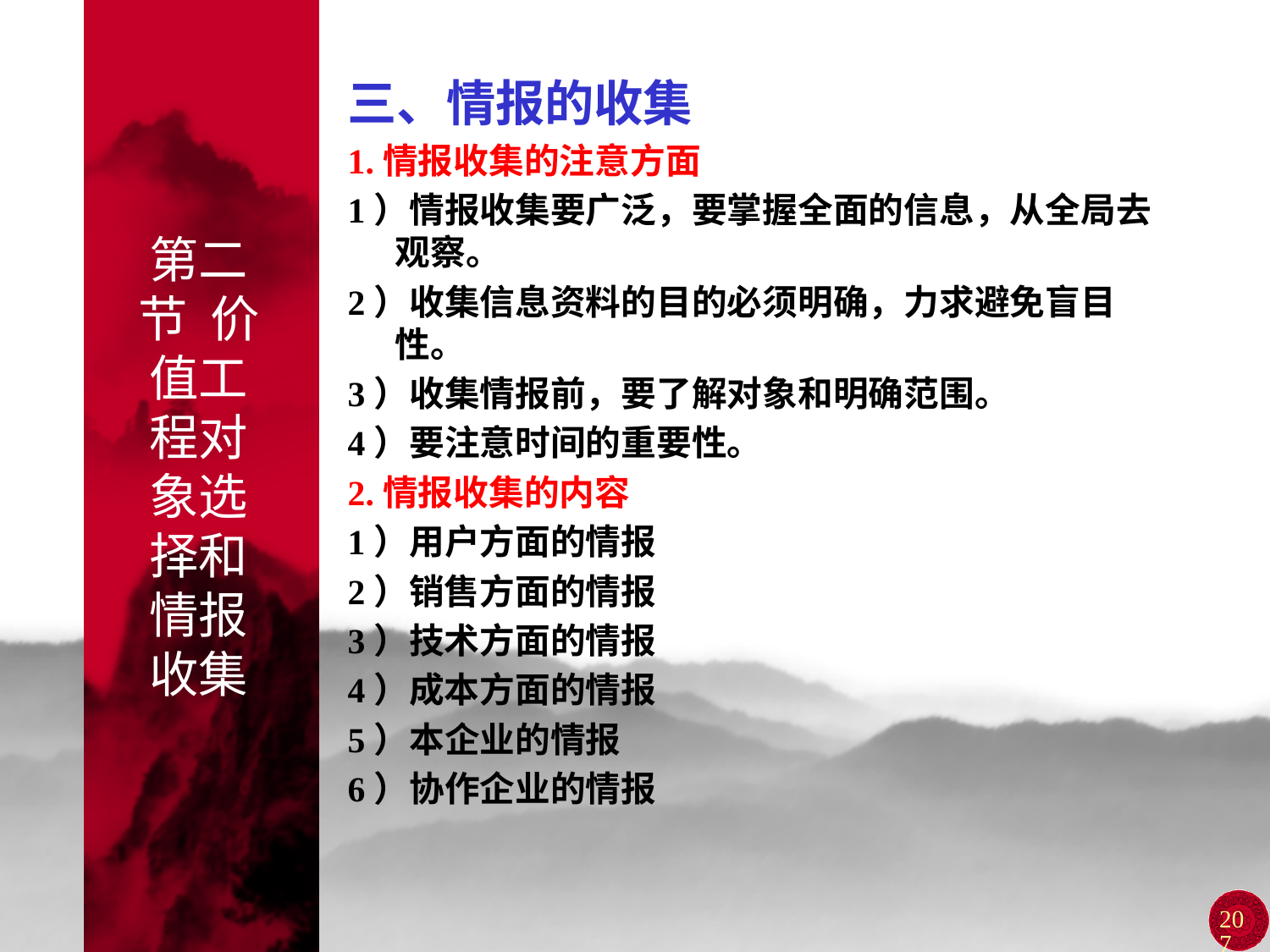

# 第二节  价值工程对象选择和情报收集
三、情报的收集
1.情报收集的注意方面
1）情报收集要广泛，要掌握全面的信息，从全局去观察。
2）收集信息资料的目的必须明确，力求避免盲目性。
3）收集情报前，要了解对象和明确范围。
4）要注意时间的重要性。
2.情报收集的内容
1）用户方面的情报
2）销售方面的情报
3）技术方面的情报
4）成本方面的情报
5）本企业的情报
6）协作企业的情报

207